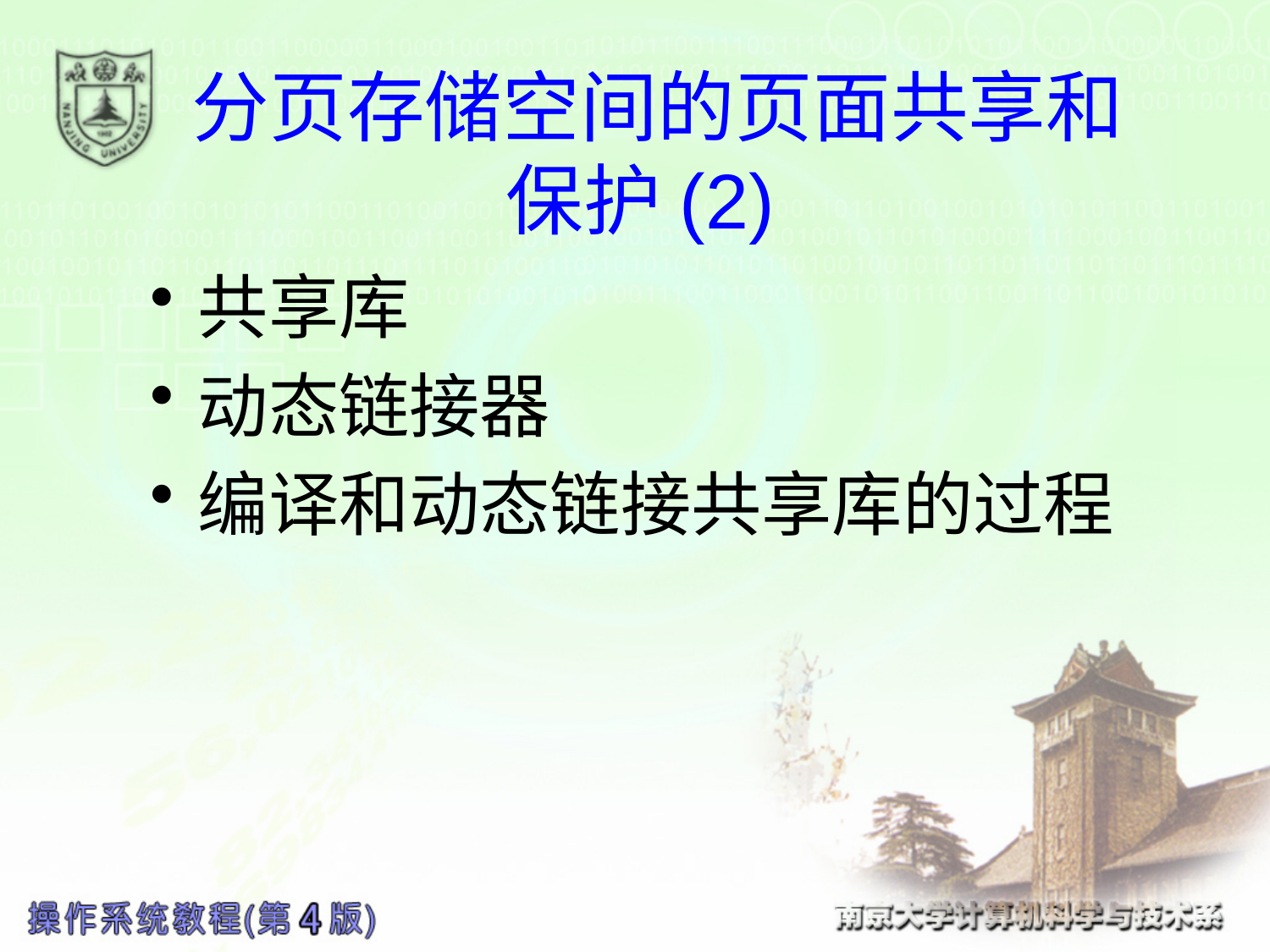

# 分页存储空间的页面共享和保护(2)
共享库
动态链接器
编译和动态链接共享库的过程